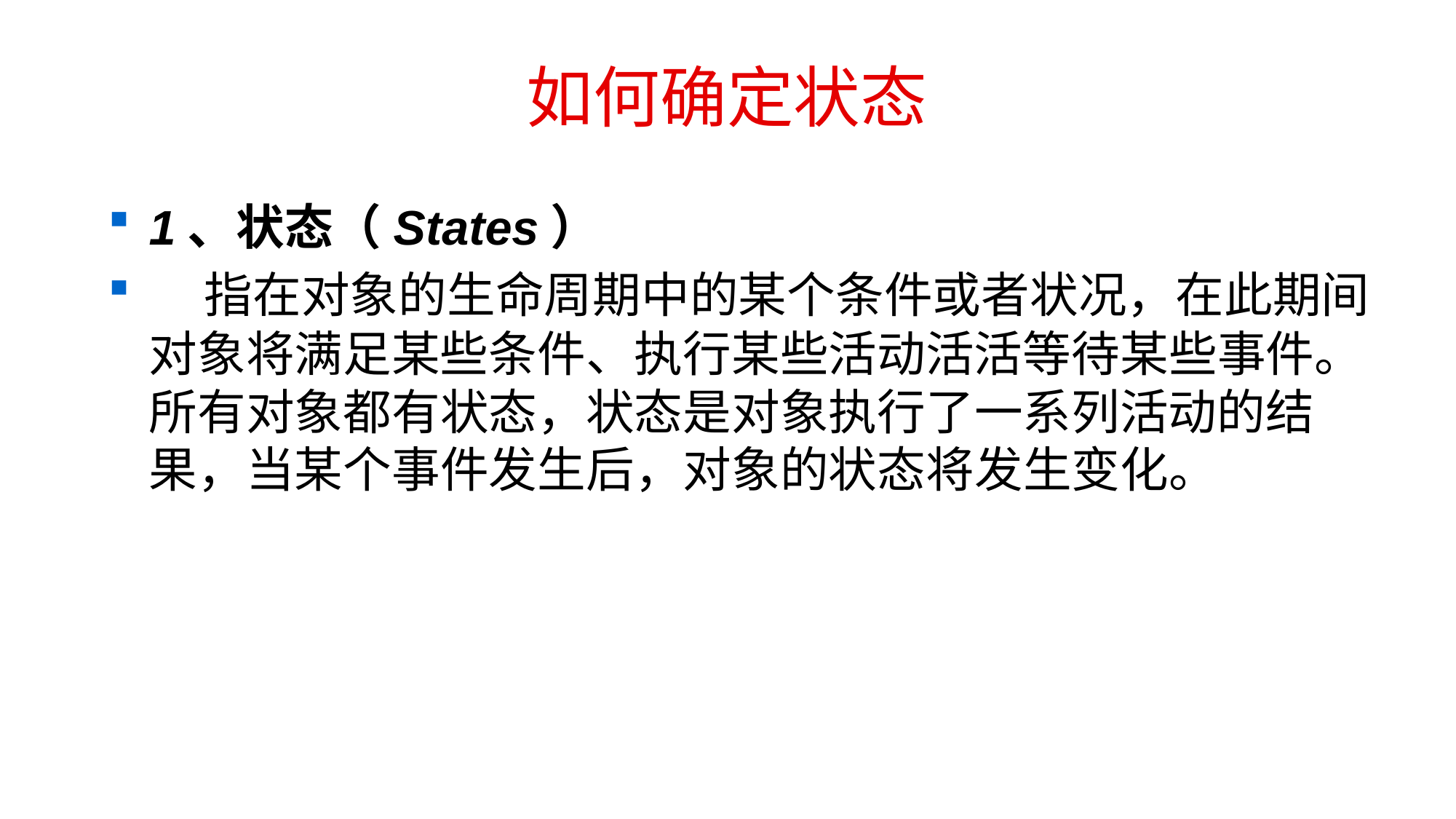

# 如何确定状态
1、状态（States）
    指在对象的生命周期中的某个条件或者状况，在此期间对象将满足某些条件、执行某些活动活活等待某些事件。所有对象都有状态，状态是对象执行了一系列活动的结果，当某个事件发生后，对象的状态将发生变化。